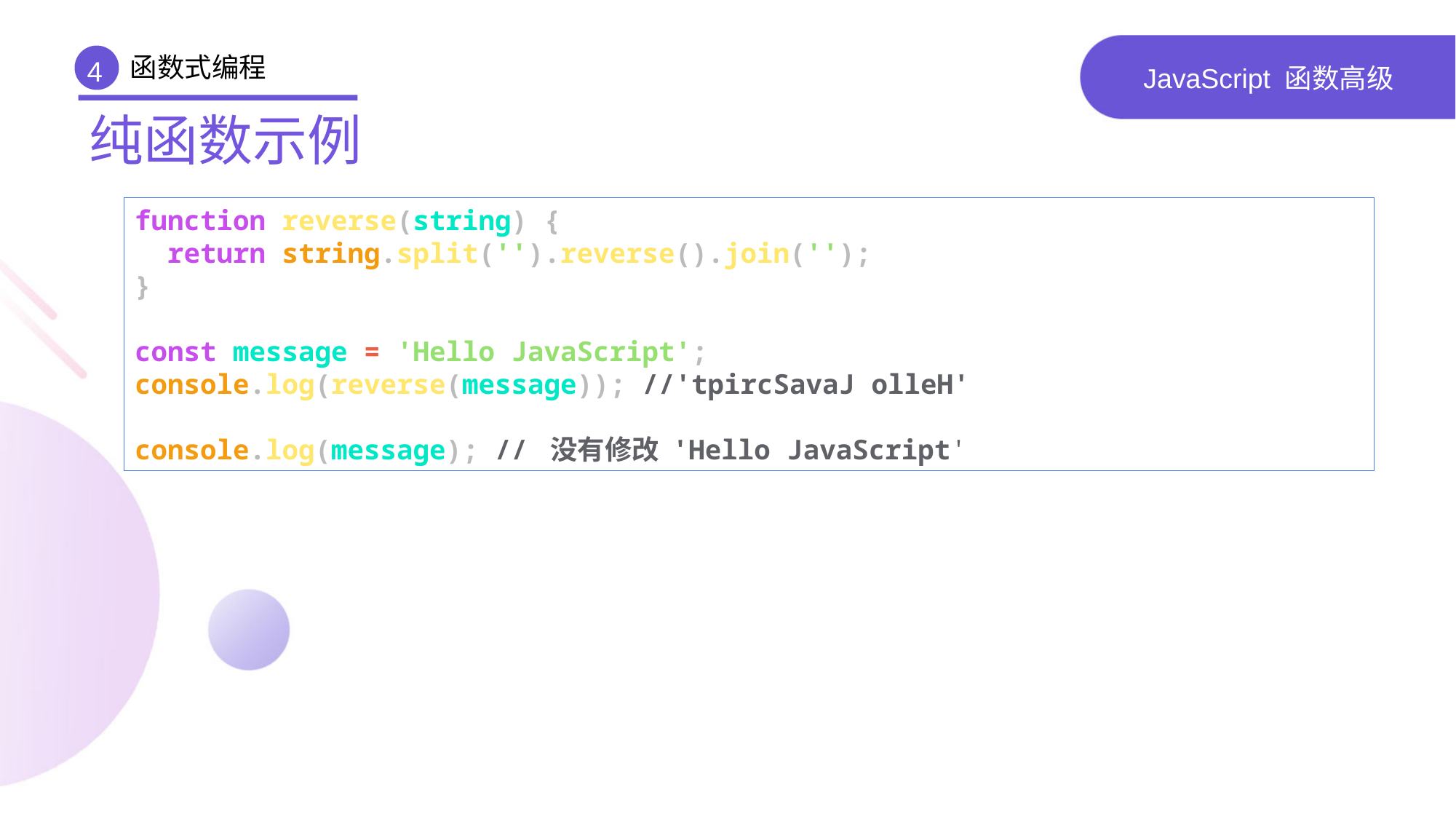

函数式编程
4
# JavaScript 函数高级
纯函数示例

function reverse(string) {
  return string.split('').reverse().join('');
}
const message = 'Hello JavaScript';
console.log(reverse(message)); //'tpircSavaJ olleH'
console.log(message); // 没有修改 'Hello JavaScript'